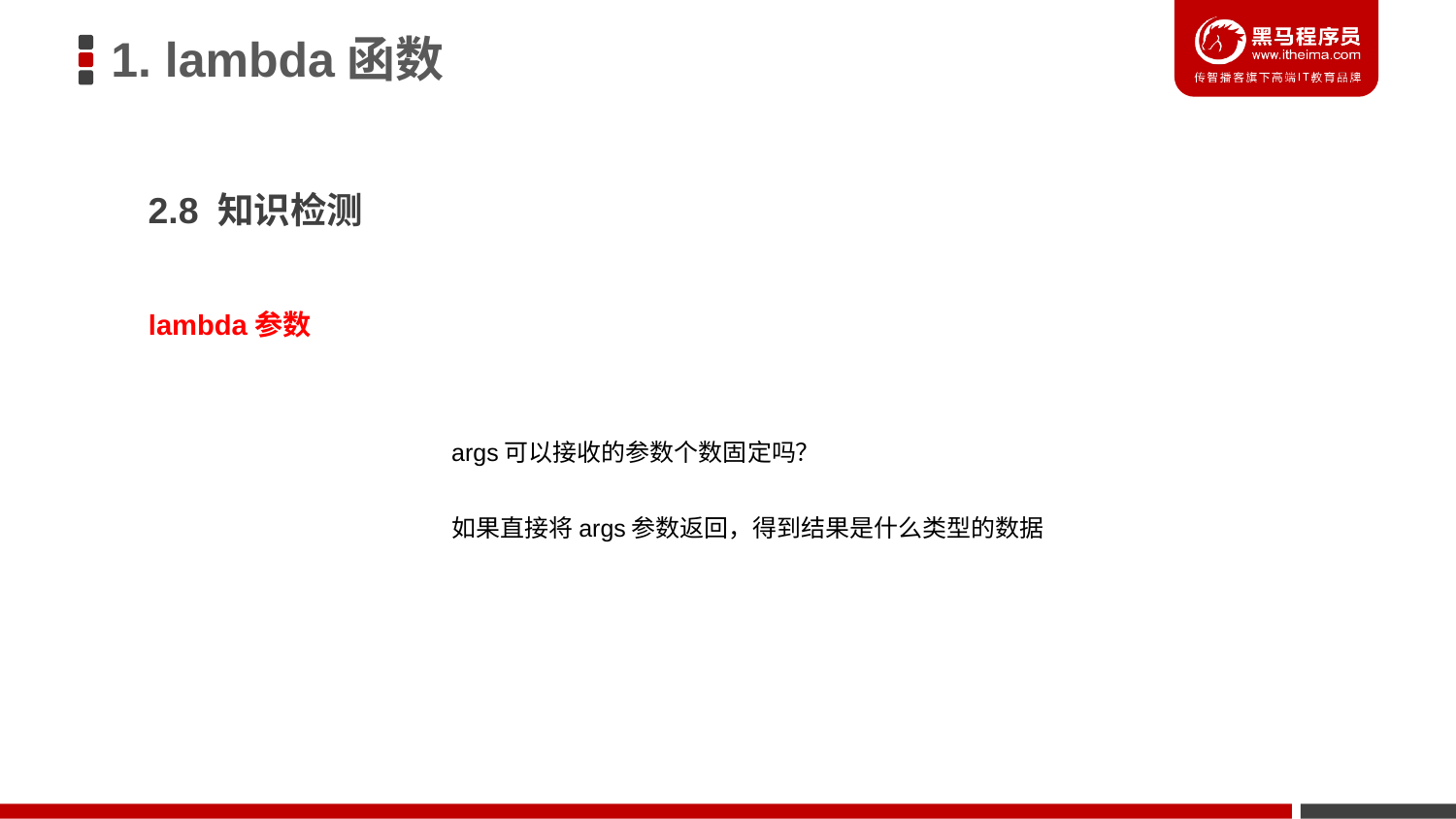

1. lambda函数
2.8 知识检测
lambda参数
	args可以接收的参数个数固定吗？

	如果直接将args参数返回，得到结果是什么类型的数据